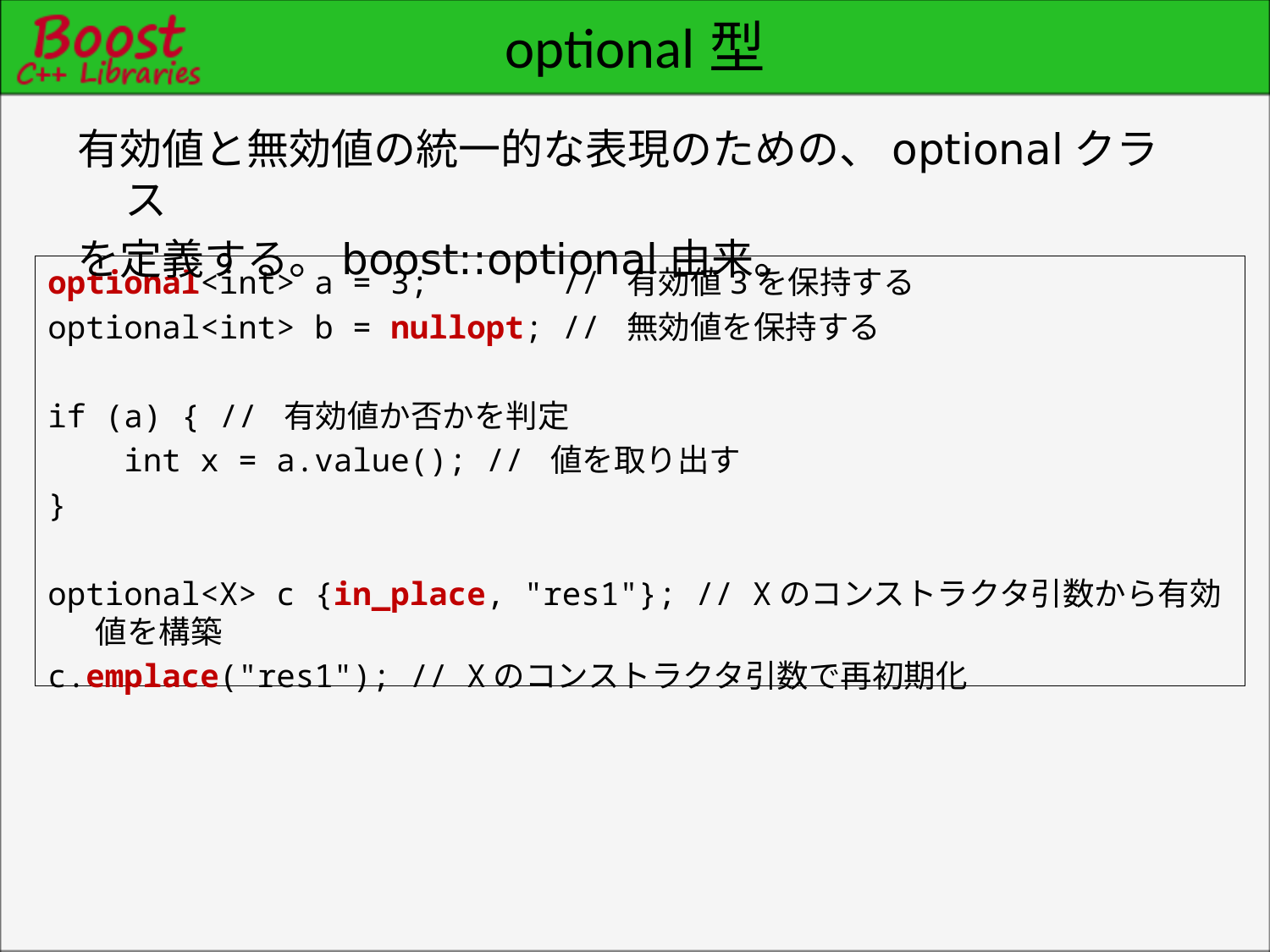

# optional型
有効値と無効値の統一的な表現のための、optionalクラス
を定義する。boost::optional由来。
optional<int> a = 3;       // 有効値3を保持する
optional<int> b = nullopt; // 無効値を保持する

if (a) { // 有効値か否かを判定
    int x = a.value(); // 値を取り出す
}

optional<X> c {in_place, "res1"}; // Xのコンストラクタ引数から有効値を構築
c.emplace("res1"); // Xのコンストラクタ引数で再初期化